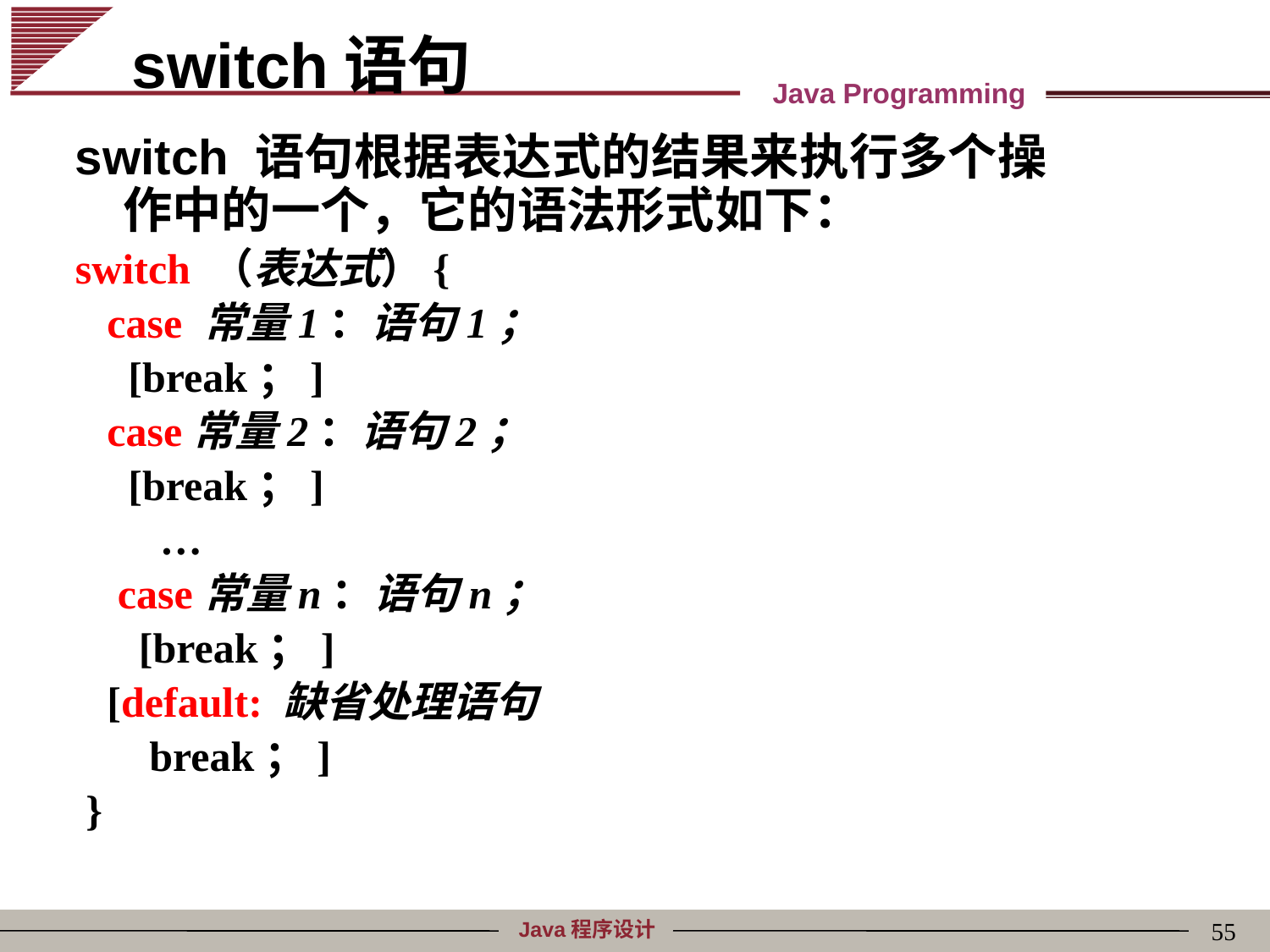

# switch语句
switch 语句根据表达式的结果来执行多个操作中的一个，它的语法形式如下：
switch （表达式）{
   case 常量1：语句1；
     [break；]
   case常量2：语句2；
     [break；]
        …
    case常量n：语句n；
      [break；]
   [default: 缺省处理语句
       break；]
 }